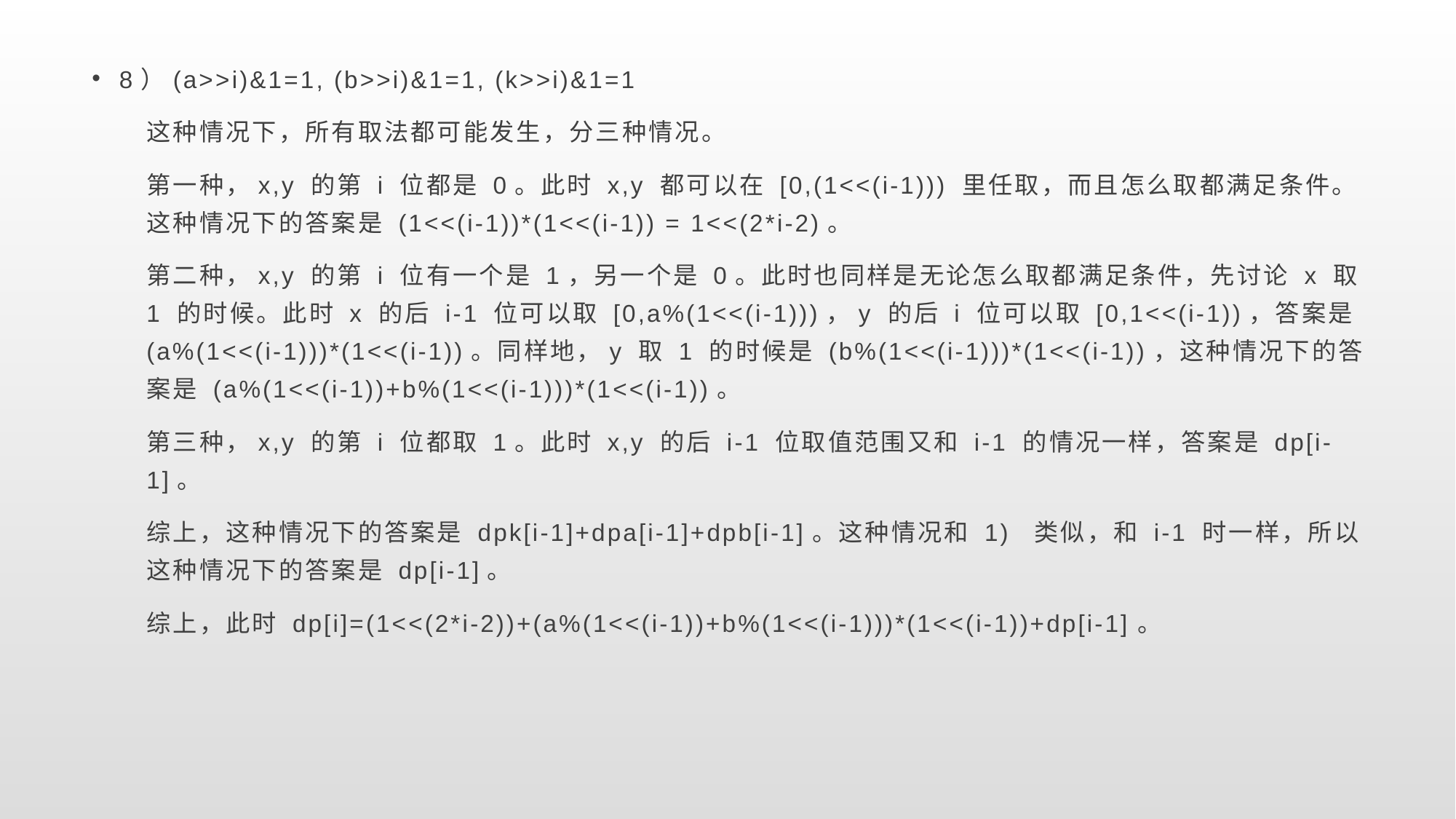

8）(a>>i)&1=1, (b>>i)&1=1, (k>>i)&1=1
这种情况下，所有取法都可能发生，分三种情况。
第一种，x,y 的第 i 位都是 0。此时 x,y 都可以在 [0,(1<<(i-1))) 里任取，而且怎么取都满足条件。这种情况下的答案是 (1<<(i-1))*(1<<(i-1)) = 1<<(2*i-2)。
第二种，x,y 的第 i 位有一个是 1，另一个是 0。此时也同样是无论怎么取都满足条件，先讨论 x 取 1 的时候。此时 x 的后 i-1 位可以取 [0,a%(1<<(i-1)))，y 的后 i 位可以取 [0,1<<(i-1))，答案是 (a%(1<<(i-1)))*(1<<(i-1))。同样地，y 取 1 的时候是 (b%(1<<(i-1)))*(1<<(i-1))，这种情况下的答案是 (a%(1<<(i-1))+b%(1<<(i-1)))*(1<<(i-1))。
第三种，x,y 的第 i 位都取 1。此时 x,y 的后 i-1 位取值范围又和 i-1 的情况一样，答案是 dp[i-1]。
综上，这种情况下的答案是 dpk[i-1]+dpa[i-1]+dpb[i-1]。这种情况和 1)  类似，和 i-1 时一样，所以这种情况下的答案是 dp[i-1]。
综上，此时 dp[i]=(1<<(2*i-2))+(a%(1<<(i-1))+b%(1<<(i-1)))*(1<<(i-1))+dp[i-1]。